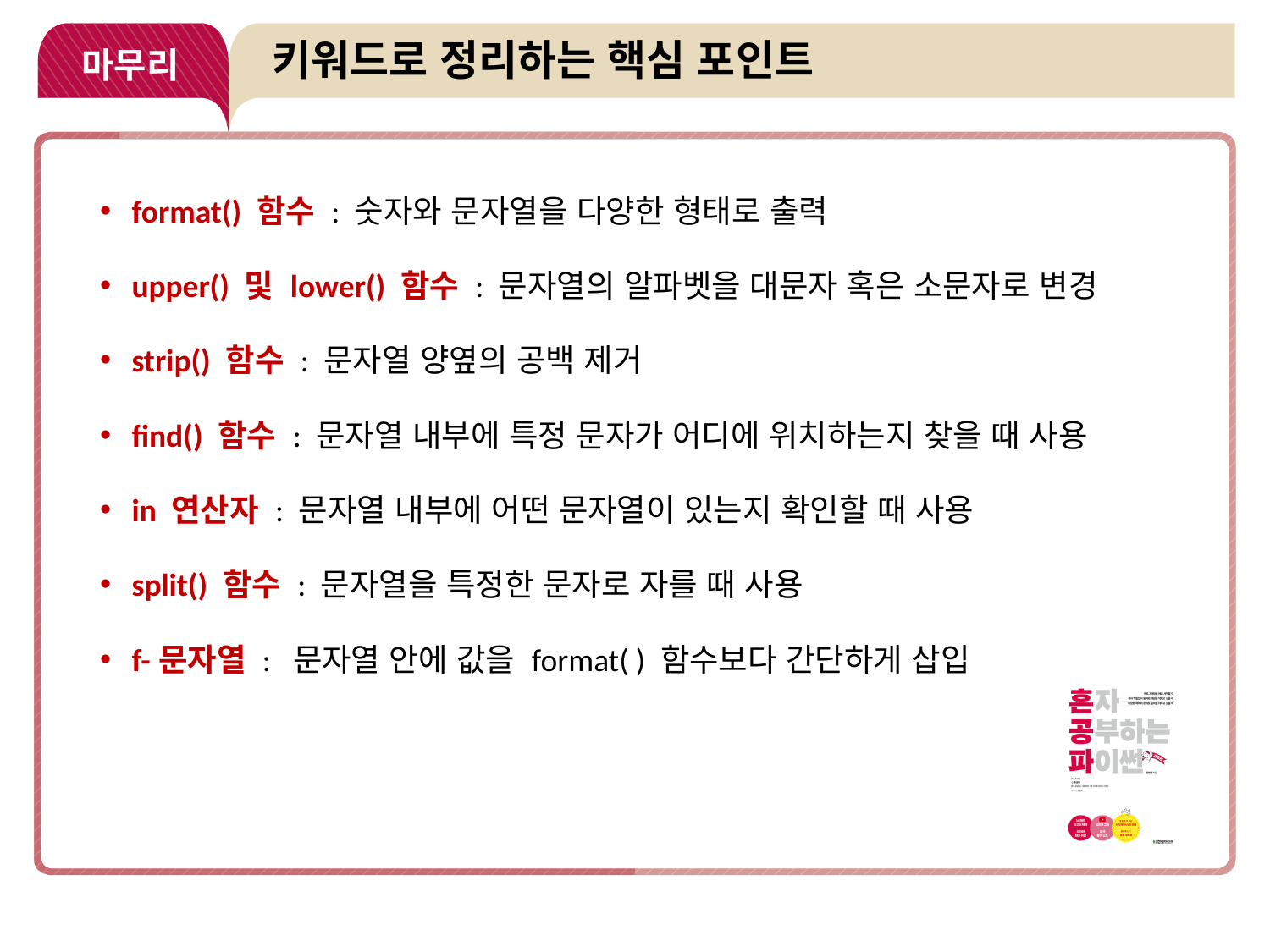

# 키워드로 정리하는 핵심 포인트
마무리
format() 함수 : 숫자와 문자열을 다양한 형태로 출력
upper() 및 lower() 함수 : 문자열의 알파벳을 대문자 혹은 소문자로 변경
strip() 함수 : 문자열 양옆의 공백 제거
find() 함수 : 문자열 내부에 특정 문자가 어디에 위치하는지 찾을 때 사용
in 연산자 : 문자열 내부에 어떤 문자열이 있는지 확인할 때 사용
split() 함수 : 문자열을 특정한 문자로 자를 때 사용
f-문자열 :  문자열 안에 값을 format( ) 함수보다 간단하게 삽입